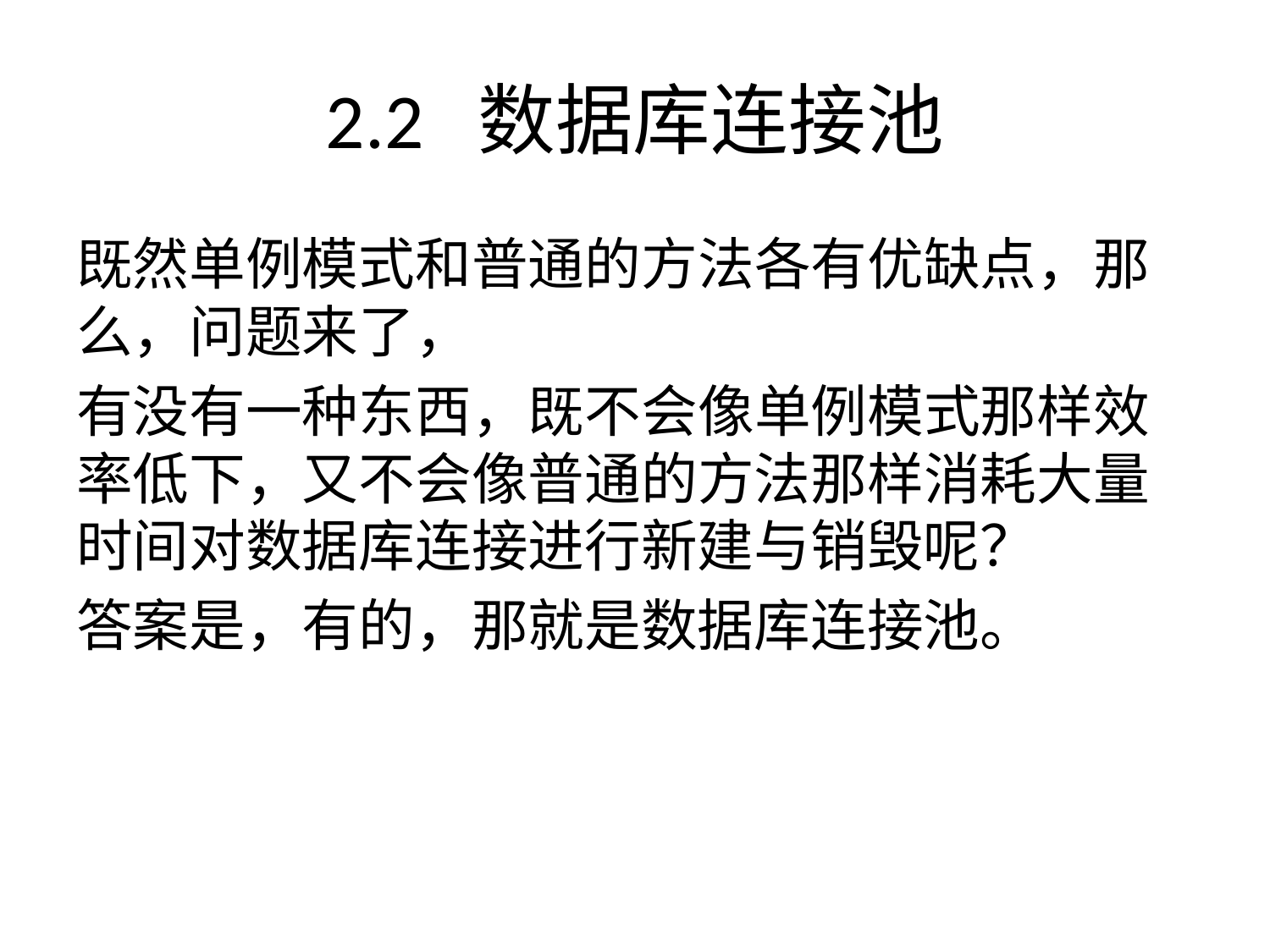

# 2.2  数据库连接池
既然单例模式和普通的方法各有优缺点，那么，问题来了，
有没有一种东西，既不会像单例模式那样效率低下，又不会像普通的方法那样消耗大量时间对数据库连接进行新建与销毁呢？
答案是，有的，那就是数据库连接池。